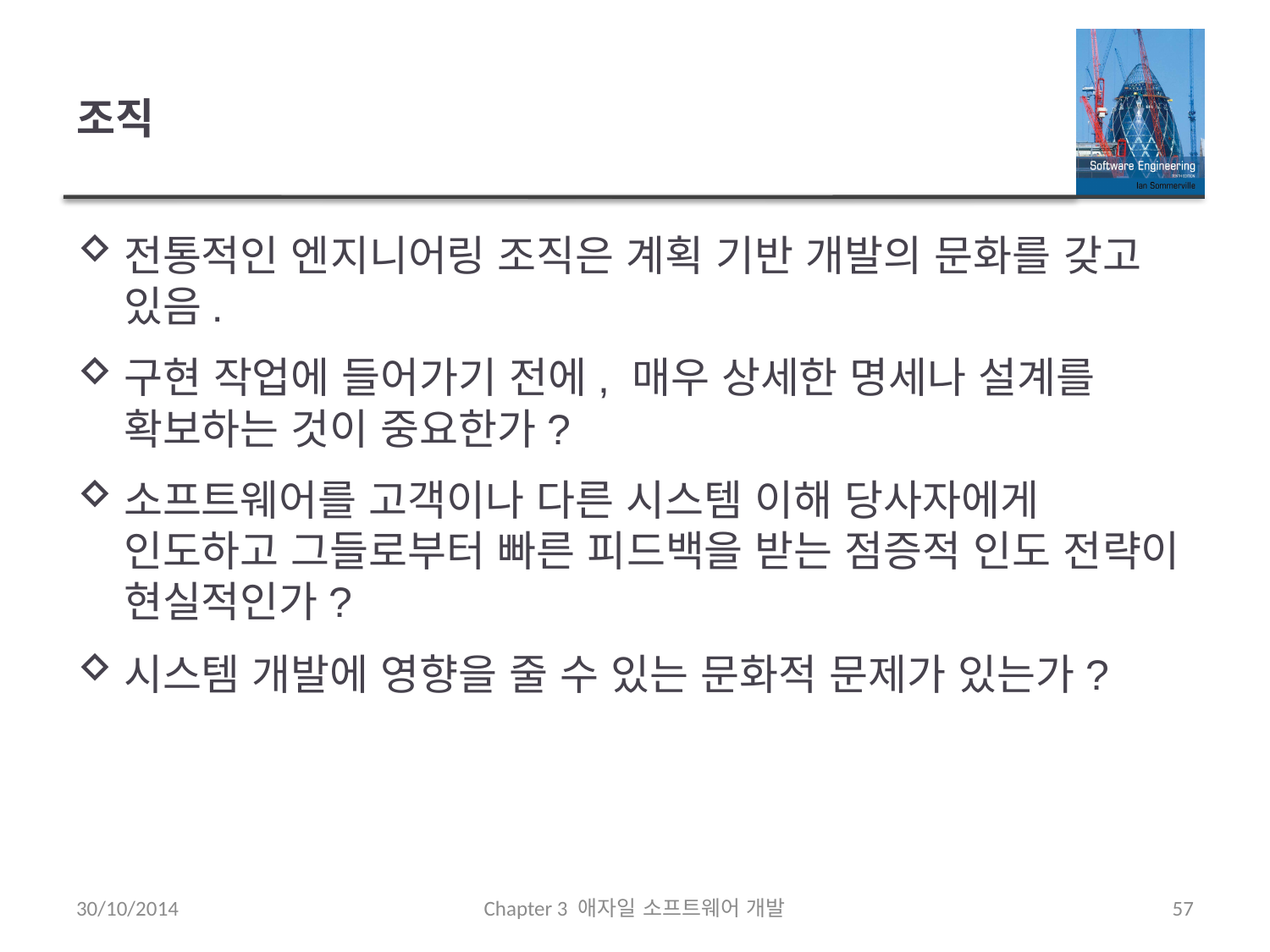

# 조직
전통적인 엔지니어링 조직은 계획 기반 개발의 문화를 갖고 있음.
구현 작업에 들어가기 전에, 매우 상세한 명세나 설계를 확보하는 것이 중요한가?
소프트웨어를 고객이나 다른 시스템 이해 당사자에게 인도하고 그들로부터 빠른 피드백을 받는 점증적 인도 전략이 현실적인가?
시스템 개발에 영향을 줄 수 있는 문화적 문제가 있는가?

30/10/2014
Chapter 3 애자일 소프트웨어 개발
57